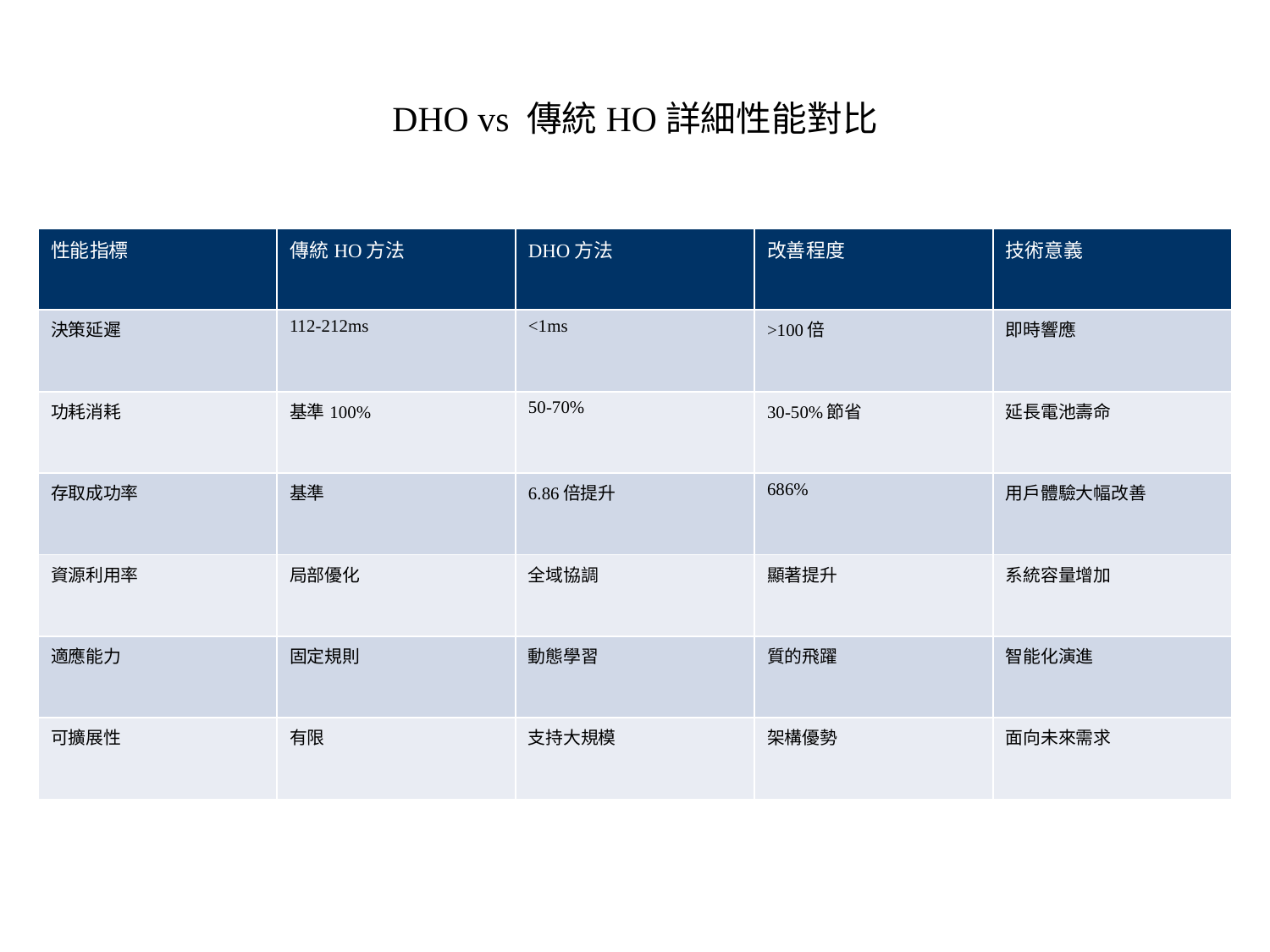

# DHO vs 傳統HO詳細性能對比

| 性能指標 | 傳統HO方法 | DHO方法 | 改善程度 | 技術意義 |
| --- | --- | --- | --- | --- |
| 決策延遲 | 112-212ms | <1ms | >100倍 | 即時響應 |
| 功耗消耗 | 基準100% | 50-70% | 30-50%節省 | 延長電池壽命 |
| 存取成功率 | 基準 | 6.86倍提升 | 686% | 用戶體驗大幅改善 |
| 資源利用率 | 局部優化 | 全域協調 | 顯著提升 | 系統容量增加 |
| 適應能力 | 固定規則 | 動態學習 | 質的飛躍 | 智能化演進 |
| 可擴展性 | 有限 | 支持大規模 | 架構優勢 | 面向未來需求 |